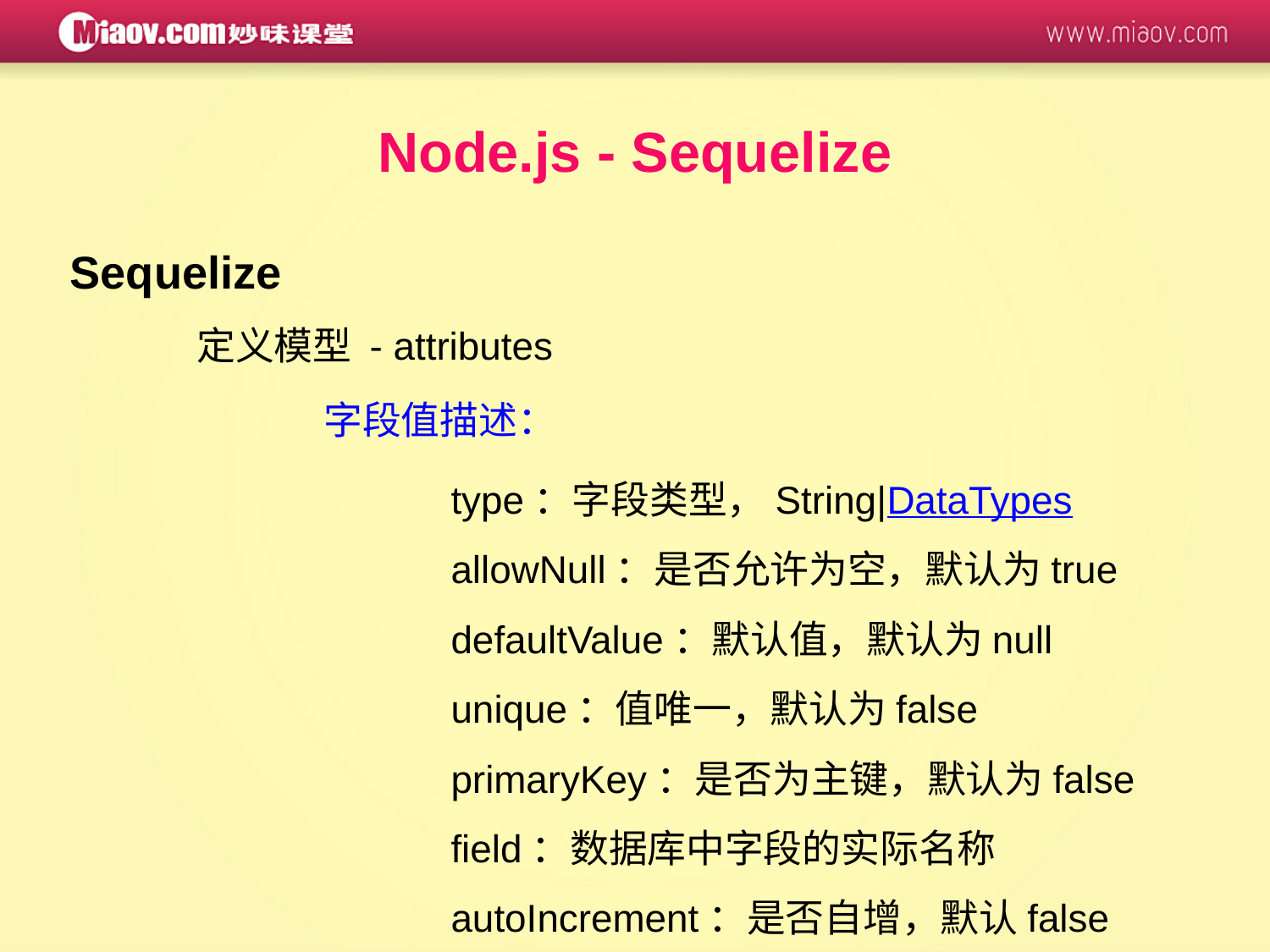

Node.js - Sequelize
Sequelize
	定义模型 - attributes
		字段值描述：
			type：字段类型，String|DataTypes
			allowNull：是否允许为空，默认为true
			defaultValue：默认值，默认为null
			unique：值唯一，默认为false
			primaryKey：是否为主键，默认为false
			field：数据库中字段的实际名称				autoIncrement：是否自增，默认false